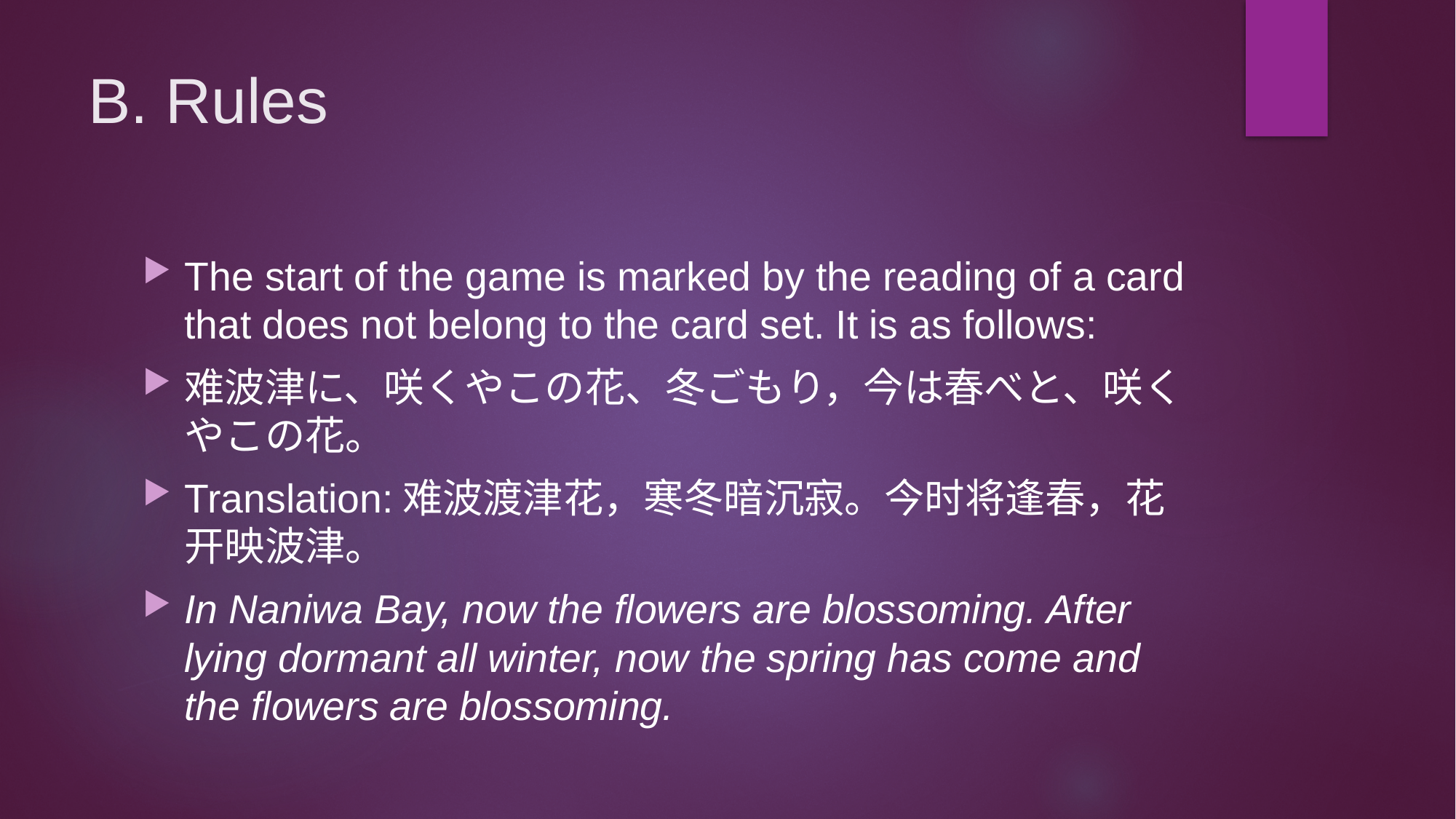

# B. Rules
The start of the game is marked by the reading of a card that does not belong to the card set. It is as follows:
难波津に、咲くやこの花、冬ごもり，今は春べと、咲くやこの花。
Translation:难波渡津花，寒冬暗沉寂。今时将逢春，花开映波津。
In Naniwa Bay, now the flowers are blossoming. After lying dormant all winter, now the spring has come and the flowers are blossoming.